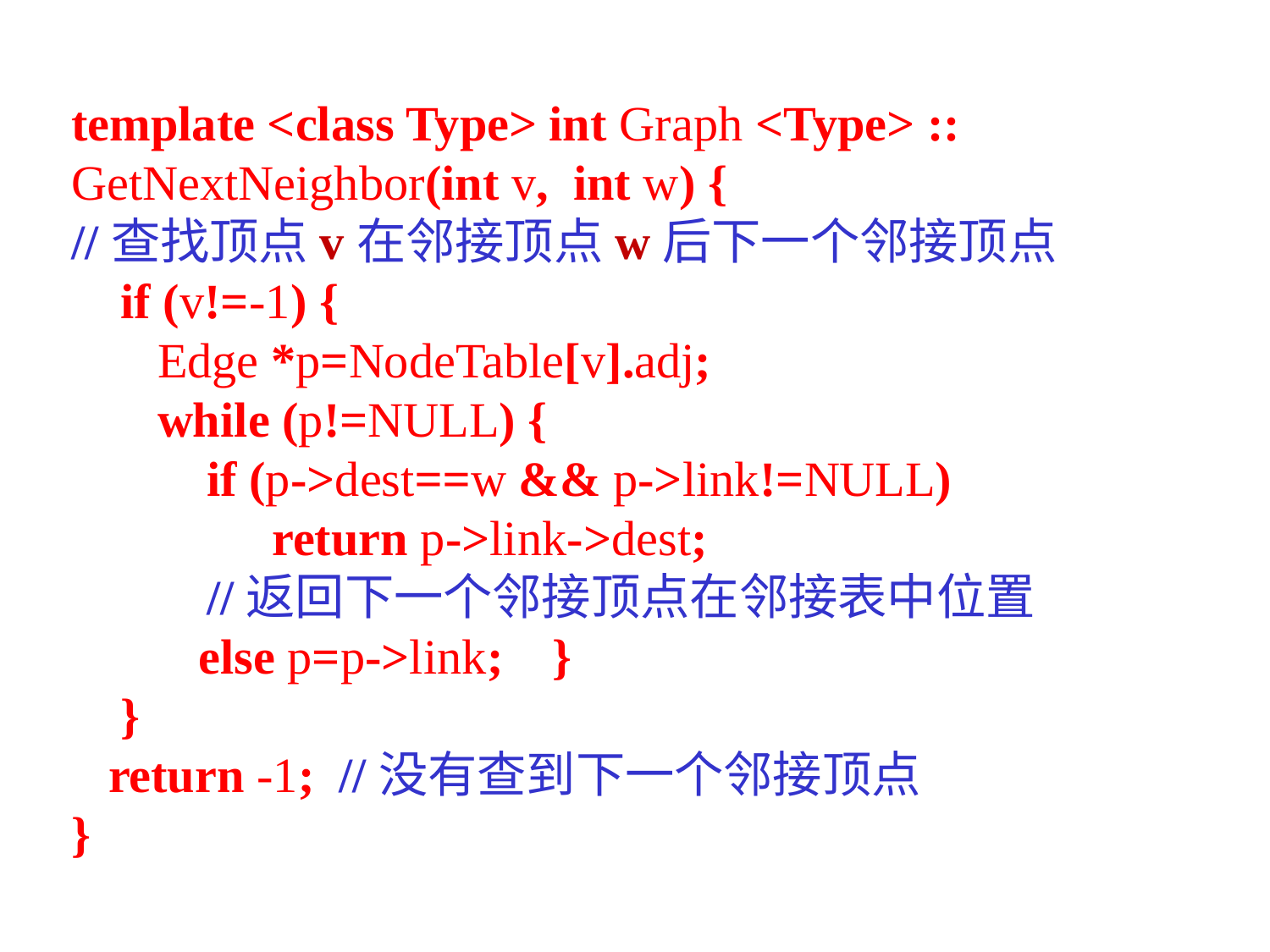

template <class Type> int Graph <Type> ::
GetNextNeighbor(int v,  int w) {
//查找顶点v在邻接顶点w后下一个邻接顶点
    if (v!=-1) {
       Edge *p=NodeTable[v].adj;
       while (p!=NULL) {
           if (p->dest==w && p->link!=NULL)
	      return p->link->dest;
           //返回下一个邻接顶点在邻接表中位置
	else p=p->link;    }
    }
   return -1;  //没有查到下一个邻接顶点
}
57